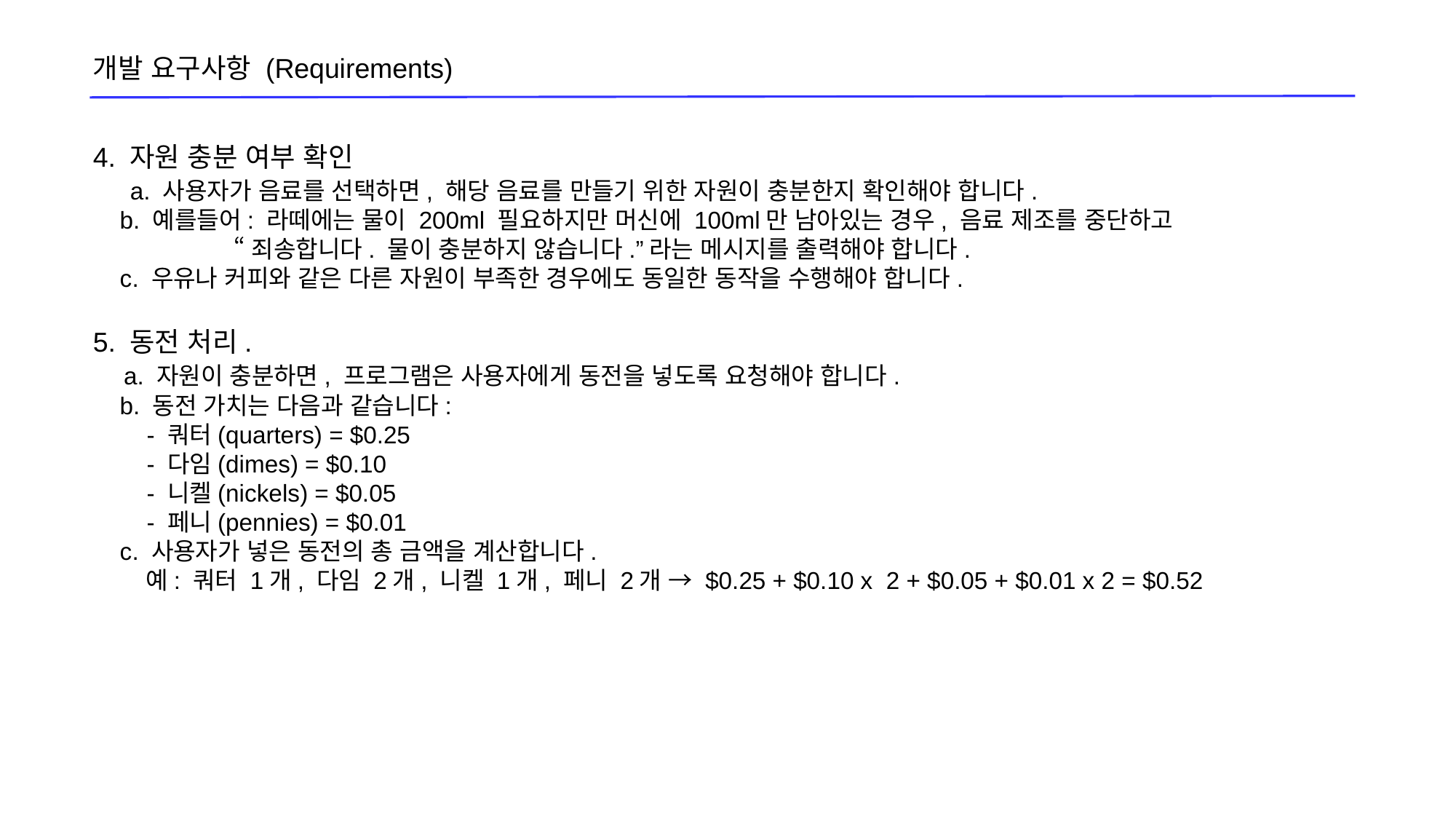

개발 요구사항 (Requirements)
4. 자원 충분 여부 확인
    a. 사용자가 음료를 선택하면, 해당 음료를 만들기 위한 자원이 충분한지 확인해야 합니다.
    b. 예를들어: 라떼에는 물이 200ml 필요하지만 머신에 100ml만 남아있는 경우, 음료 제조를 중단하고
                     “죄송합니다. 물이 충분하지 않습니다.”라는 메시지를 출력해야 합니다.
    c. 우유나 커피와 같은 다른 자원이 부족한 경우에도 동일한 동작을 수행해야 합니다.

5. 동전 처리.
    a. 자원이 충분하면, 프로그램은 사용자에게 동전을 넣도록 요청해야 합니다.
    b. 동전 가치는 다음과 같습니다:
        - 쿼터(quarters) = $0.25
        - 다임(dimes) = $0.10
        - 니켈(nickels) = $0.05
        - 페니(pennies) = $0.01
    c. 사용자가 넣은 동전의 총 금액을 계산합니다.
       예: 쿼터 1개, 다임 2개, 니켈 1개, 페니 2개 → $0.25 + $0.10 x  2 + $0.05 + $0.01 x 2 = $0.52